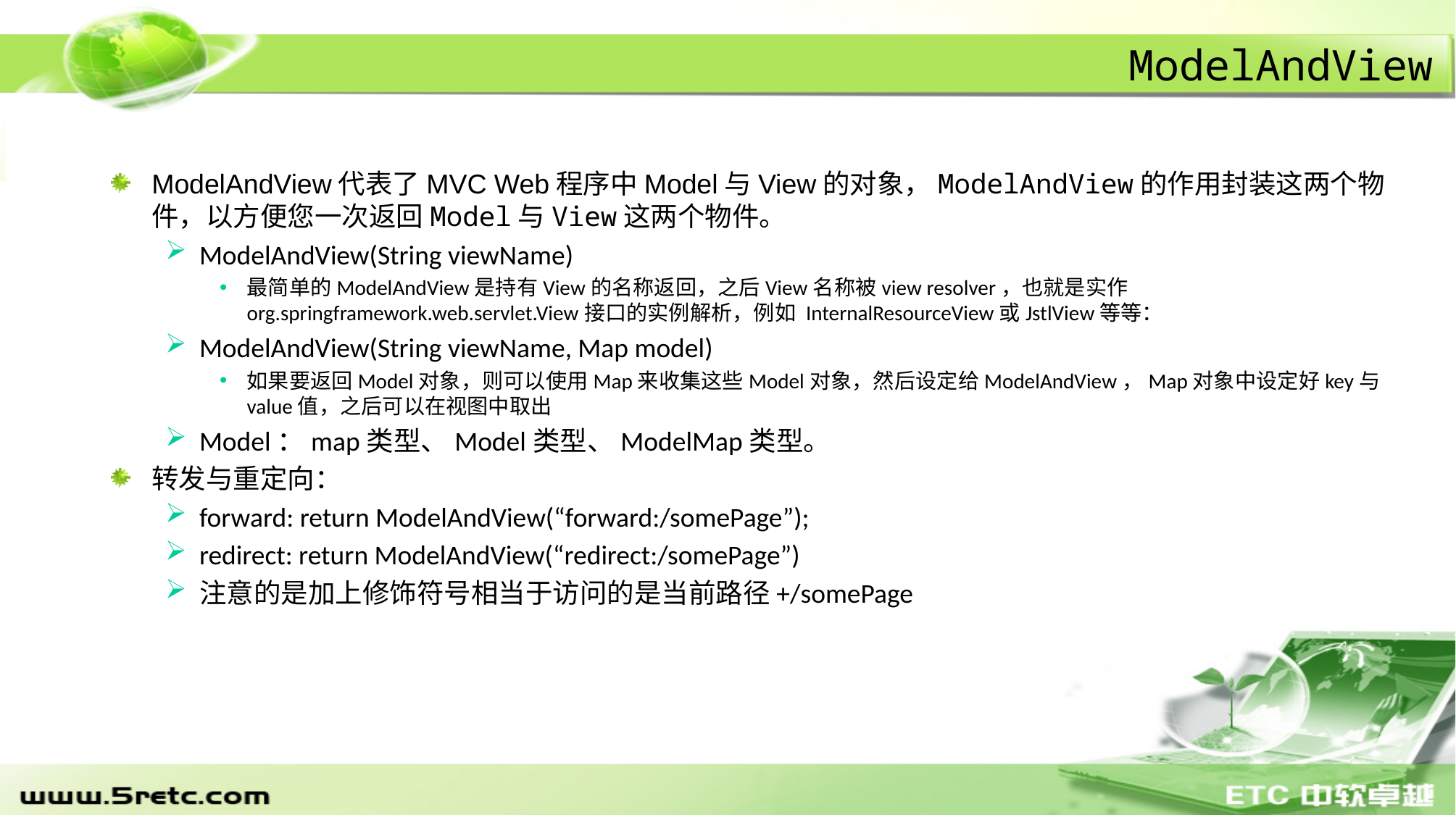

# ModelAndView
ModelAndView代表了MVC Web程序中Model与View的对象，ModelAndView的作用封装这两个物件，以方便您一次返回Model与View这两个物件。
ModelAndView(String viewName)
最简单的ModelAndView是持有View的名称返回，之后View名称被view resolver，也就是实作org.springframework.web.servlet.View接口的实例解析，例如 InternalResourceView或JstlView等等：
ModelAndView(String viewName, Map model)
如果要返回Model对象，则可以使用Map来收集这些Model对象，然后设定给ModelAndView，Map对象中设定好key与value值，之后可以在视图中取出
Model：map类型、Model类型、ModelMap类型。
转发与重定向：
forward: return ModelAndView(“forward:/somePage”);
redirect: return ModelAndView(“redirect:/somePage”)
注意的是加上修饰符号相当于访问的是当前路径+/somePage